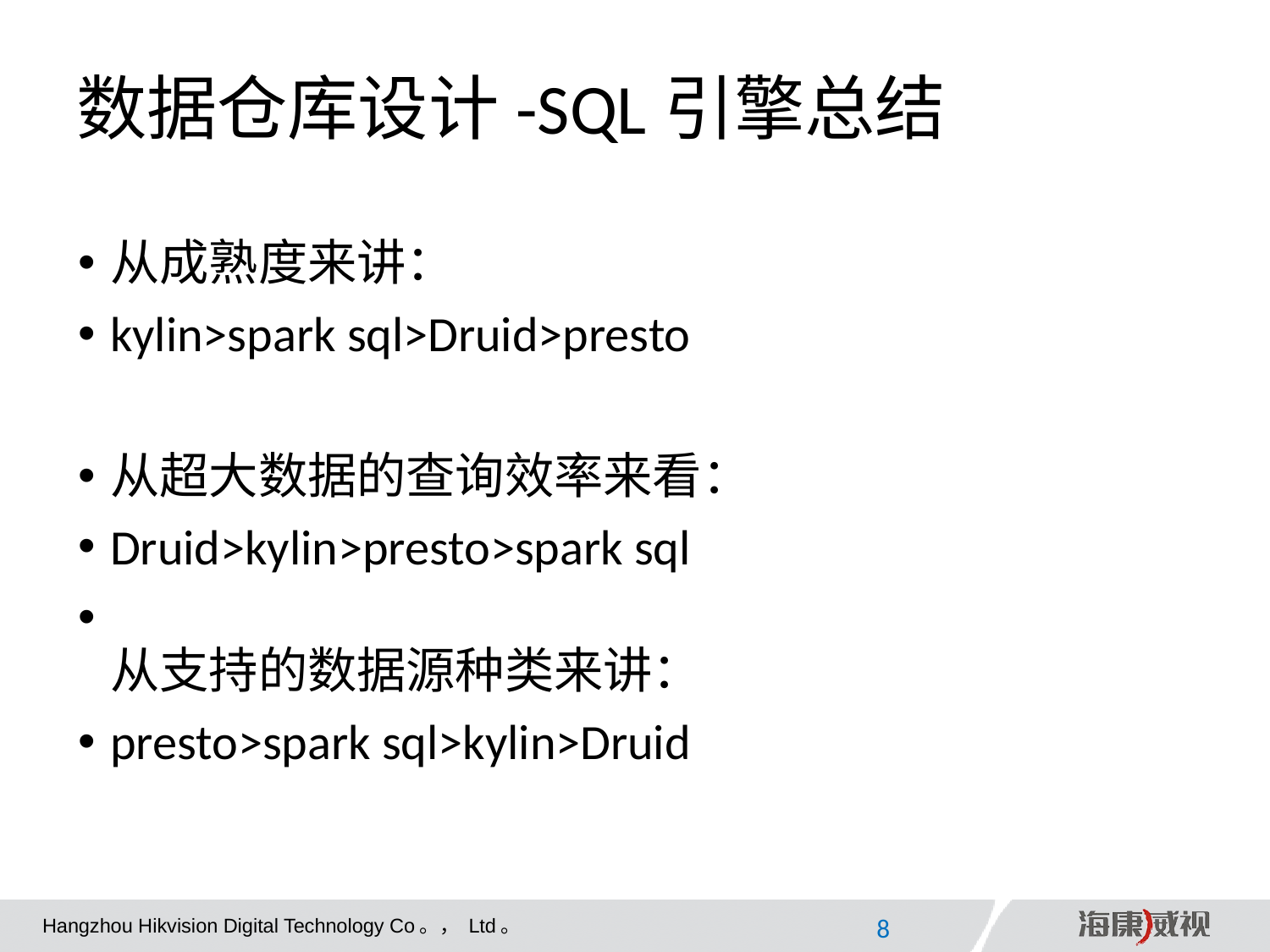

# 数据仓库设计-SQL引擎总结
从成熟度来讲：
kylin>spark sql>Druid>presto

从超大数据的查询效率来看：
Druid>kylin>presto>spark sql
从支持的数据源种类来讲：
presto>spark sql>kylin>Druid